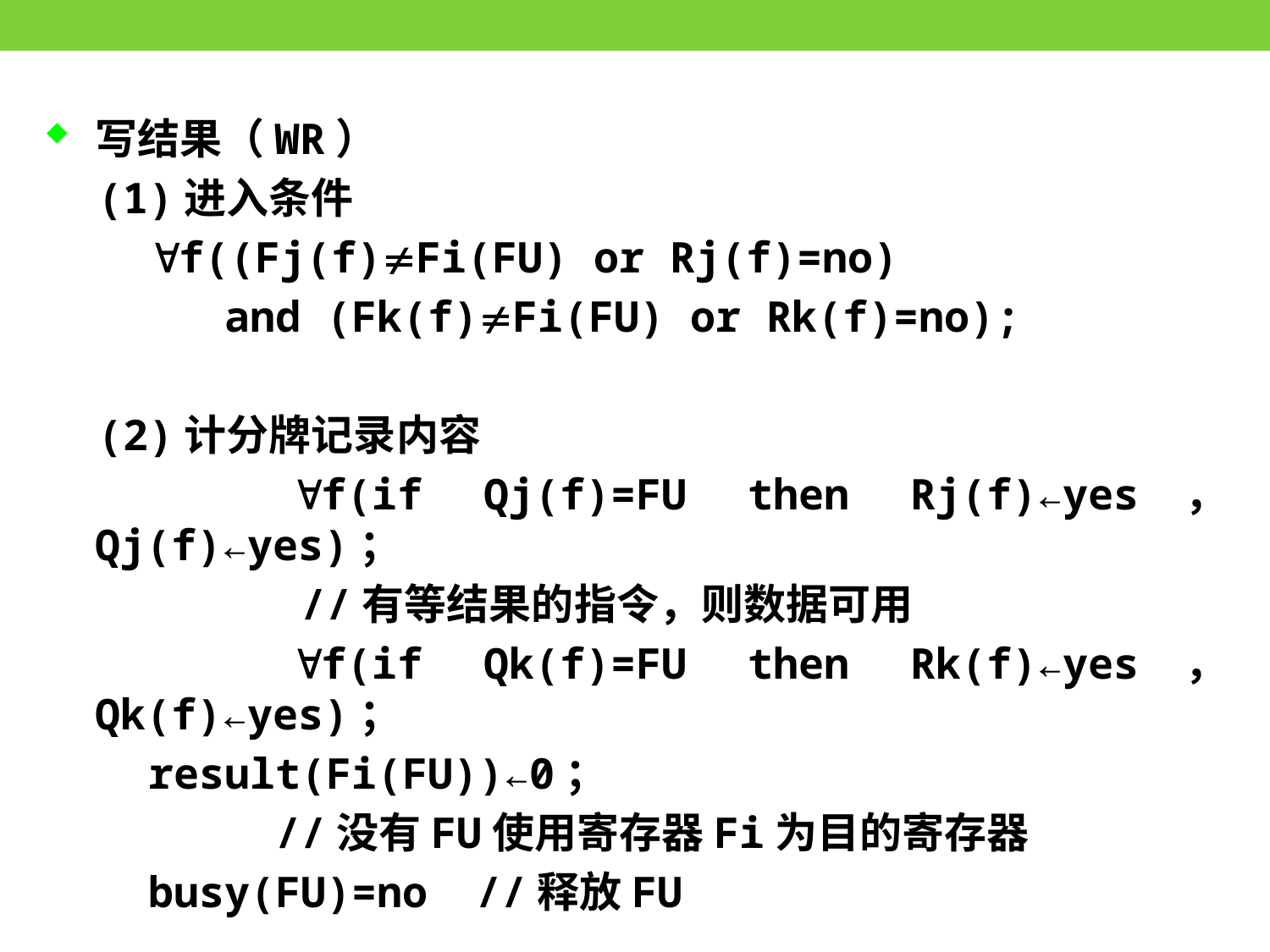

54
写结果（WR）
  (1)进入条件
    ∀f((Fj(f)≠Fi(FU) or Rj(f)=no)
       and (Fk(f)≠Fi(FU) or Rk(f)=no);

  (2)计分牌记录内容
    ∀f(if Qj(f)=FU then Rj(f)←yes， Qj(f)←yes)；
          //有等结果的指令，则数据可用
    ∀f(if Qk(f)=FU then Rk(f)←yes， Qk(f)←yes)；
    result(Fi(FU))←0；
         //没有FU使用寄存器Fi为目的寄存器
    busy(FU)=no	//释放FU